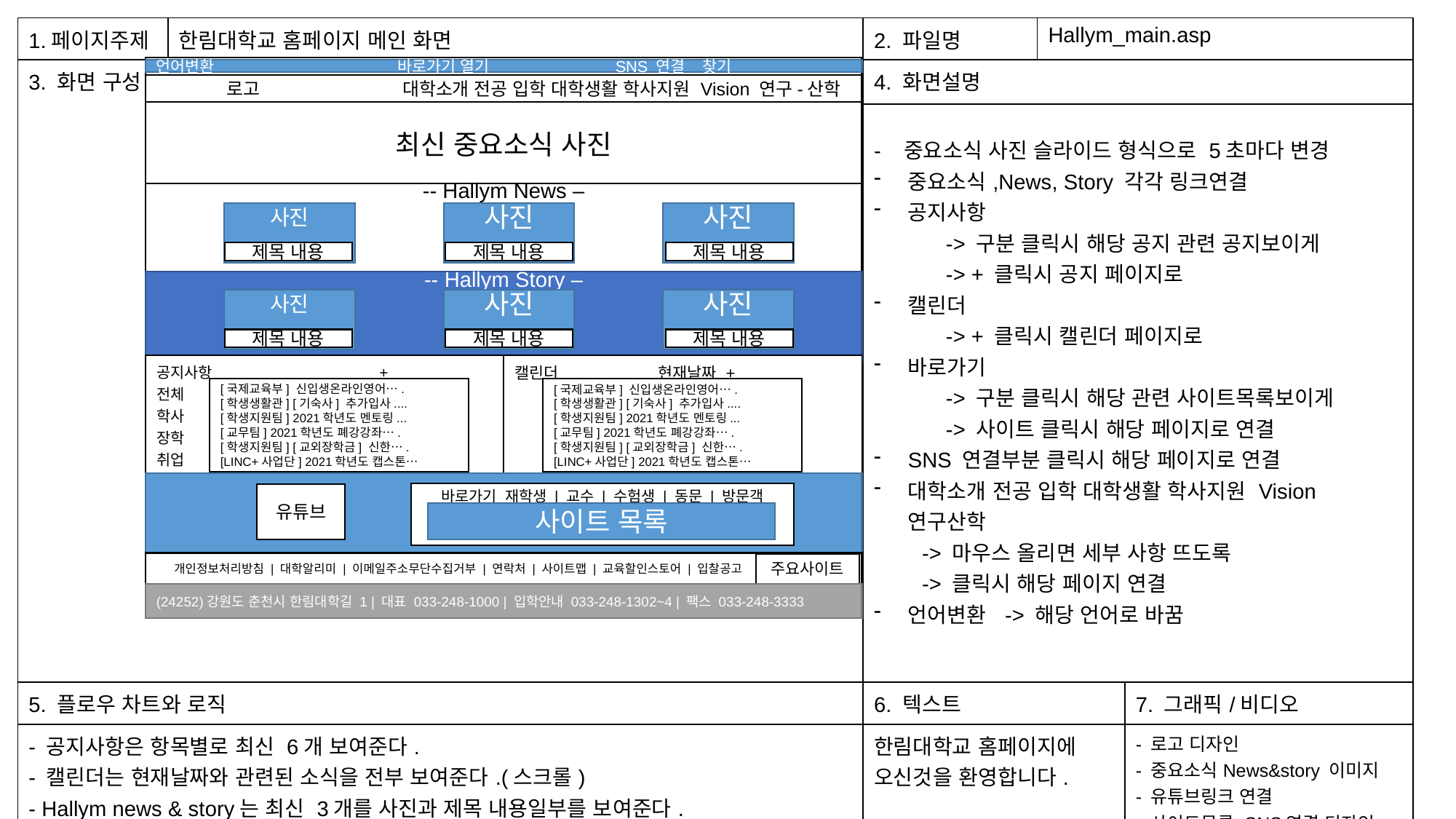

| 1.페이지주제 | 한림대학교 홈페이지 메인 화면 | 2. 파일명 | Hallym\_main.asp |  |
| --- | --- | --- | --- | --- |
| 3. 화면 구성 |  | 4. 화면설명 |  |  |
|  |  | - 중요소식 사진 슬라이드 형식으로 5초마다 변경 중요소식,News, Story 각각 링크연결 공지사항 -> 구분 클릭시 해당 공지 관련 공지보이게 -> + 클릭시 공지 페이지로 캘린더 -> + 클릭시 캘린더 페이지로 바로가기 -> 구분 클릭시 해당 관련 사이트목록보이게 -> 사이트 클릭시 해당 페이지로 연결 SNS 연결부분 클릭시 해당 페이지로 연결 대학소개 전공 입학 대학생활 학사지원 Vision 연구산학 -> 마우스 올리면 세부 사항 뜨도록 -> 클릭시 해당 페이지 연결 언어변환 -> 해당 언어로 바꿈 |  |  |
| 5. 플로우 차트와 로직 |  | 6. 텍스트 |  | 7. 그래픽/비디오 |
| - 공지사항은 항목별로 최신 6개 보여준다. - 캘린더는 현재날짜와 관련된 소식을 전부 보여준다.(스크롤) - Hallym news & story는 최신 3개를 사진과 제목 내용일부를 보여준다. |  | 한림대학교 홈페이지에 오신것을 환영합니다. 한림대학교주소 |  | - 로고 디자인 - 중요소식News&story 이미지 - 유튜브링크 연결 - 사이트목록,SNS연결 디자인 - Header footer 이미지제작 |

언어변환                                          바로가기 열기                            SNS 연결    찾기
로고                            대학소개 전공 입학 대학생활 학사지원 Vision 연구-산학
최신 중요소식 사진
-- Hallym News –

사진

사진

사진

제목 내용
제목 내용
제목 내용
-- Hallym Story –

사진

사진

사진

제목 내용
제목 내용
제목 내용
| 공지사항 + 전체 학사 장학 취업 일반 | 캘린더 현재날짜 + |
| --- | --- |
[국제교육부] 신입생온라인영어….
[학생생활관] [기숙사] 추가입사....
[학생지원팀] 2021학년도 멘토링...
[교무팀] 2021학년도 폐강강좌….
[학생지원팀] [교외장학금] 신한….
[LINC+사업단] 2021학년도 캡스톤…
[국제교육부] 신입생온라인영어….
[학생생활관] [기숙사] 추가입사....
[학생지원팀] 2021학년도 멘토링...
[교무팀] 2021학년도 폐강강좌….
[학생지원팀] [교외장학금] 신한….
[LINC+사업단] 2021학년도 캡스톤…

바로가기  재학생 | 교수 | 수험생 | 동문 | 방문객

유튜브
사이트 목록
개인정보처리방침 | 대학알리미 | 이메일주소무단수집거부 | 연락처 | 사이트맵 | 교육할인스토어 | 입찰공고                       ㅇ
주요사이트
(24252)강원도 춘천시 한림대학길 1 | 대표 033-248-1000 | 입학안내 033-248-1302~4 | 팩스 033-248-3333